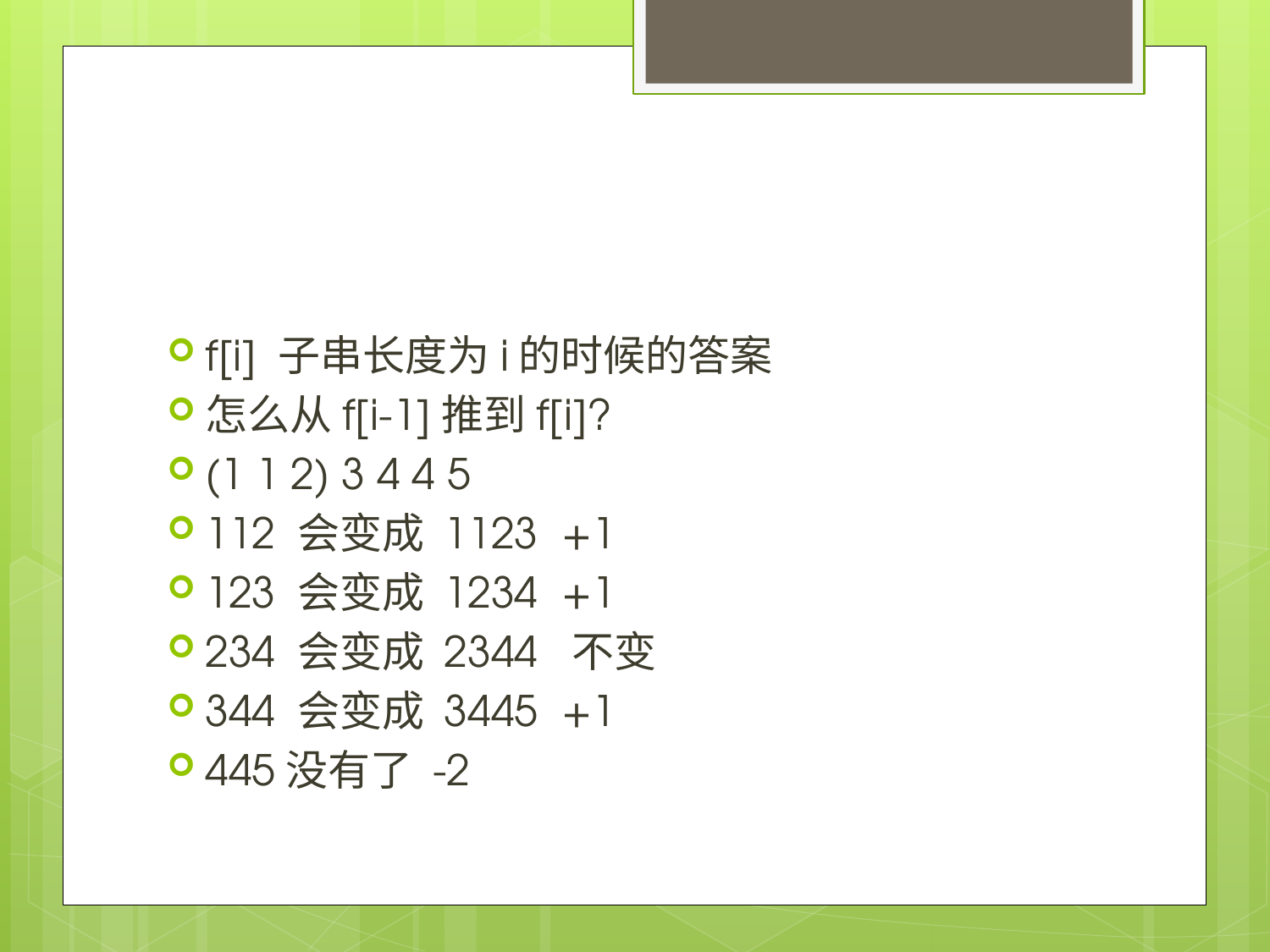

#
f[i] 子串长度为i的时候的答案
怎么从f[i-1]推到f[i]?
(1 1 2) 3 4 4 5
112 会变成 1123  +1
123 会变成 1234  +1
234 会变成 2344  不变
344 会变成 3445  +1
445没有了 -2